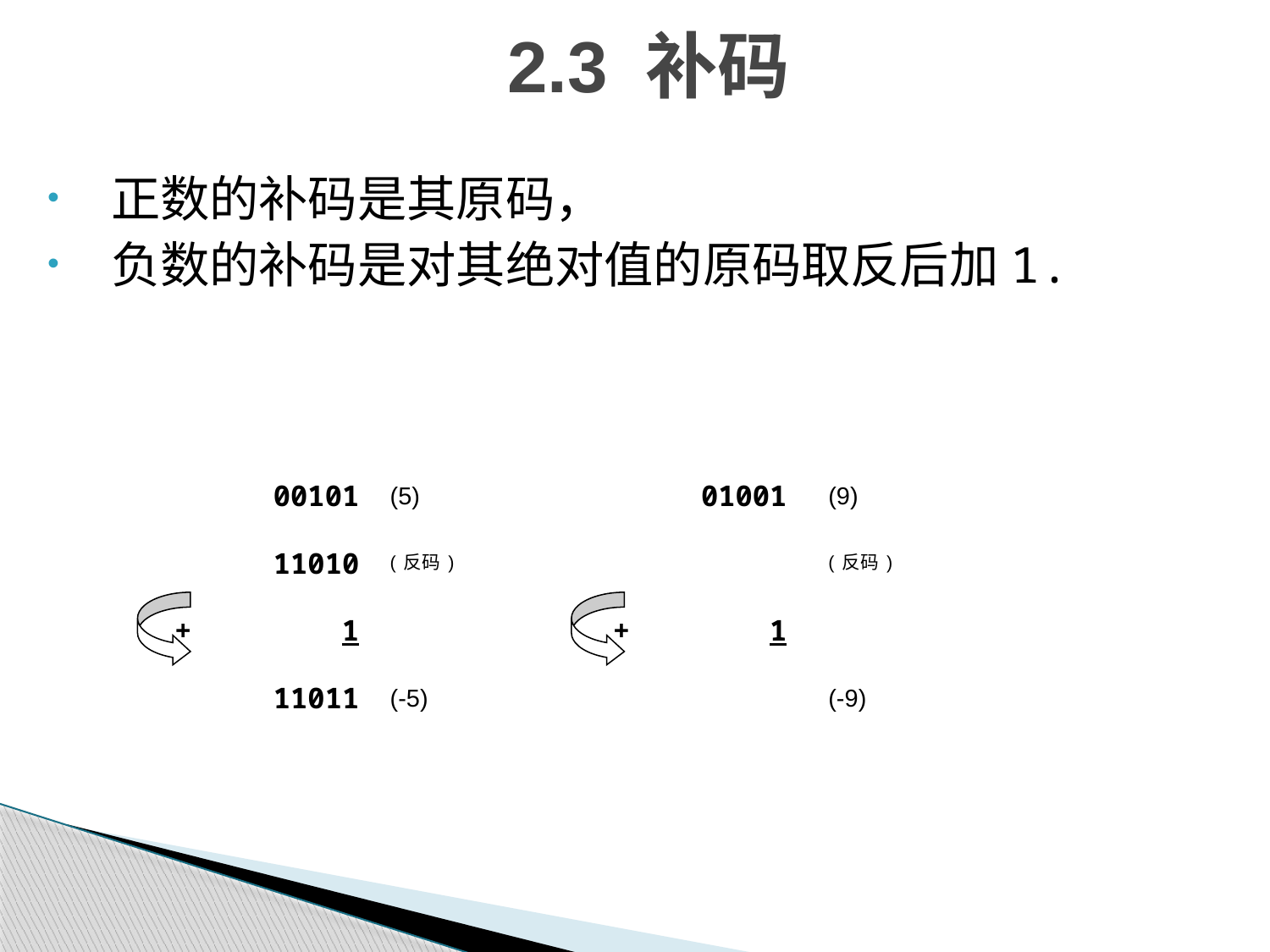

# 2.3 补码
正数的补码是其原码，
负数的补码是对其绝对值的原码取反后加1.

		00101	(5)		01001	(9)
		11010	(反码)			(反码)
	+	1		+	1
		11011	(-5)			(-9)

25